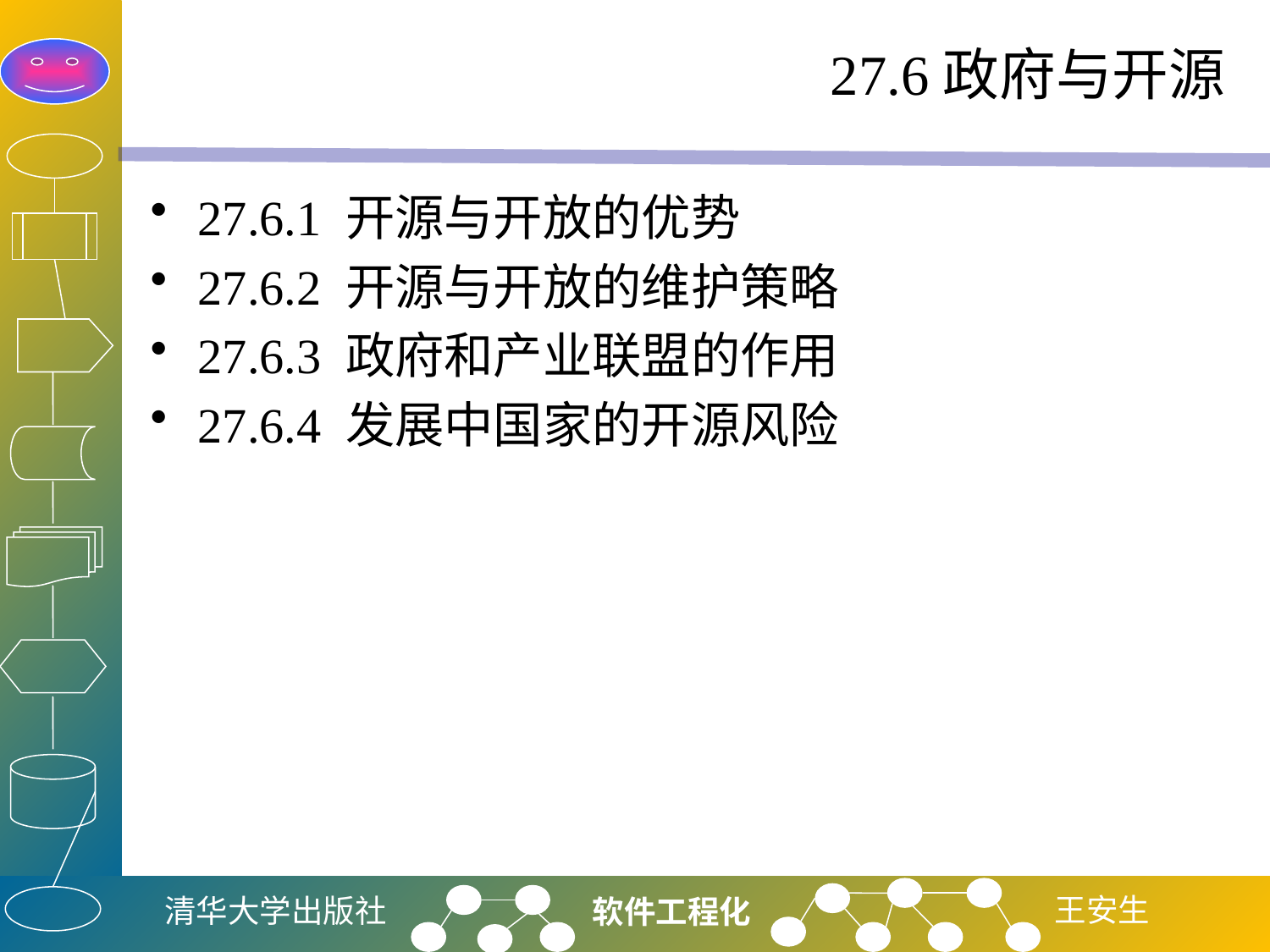

# 27.6政府与开源
27.6.1 开源与开放的优势
27.6.2 开源与开放的维护策略
27.6.3 政府和产业联盟的作用
27.6.4 发展中国家的开源风险